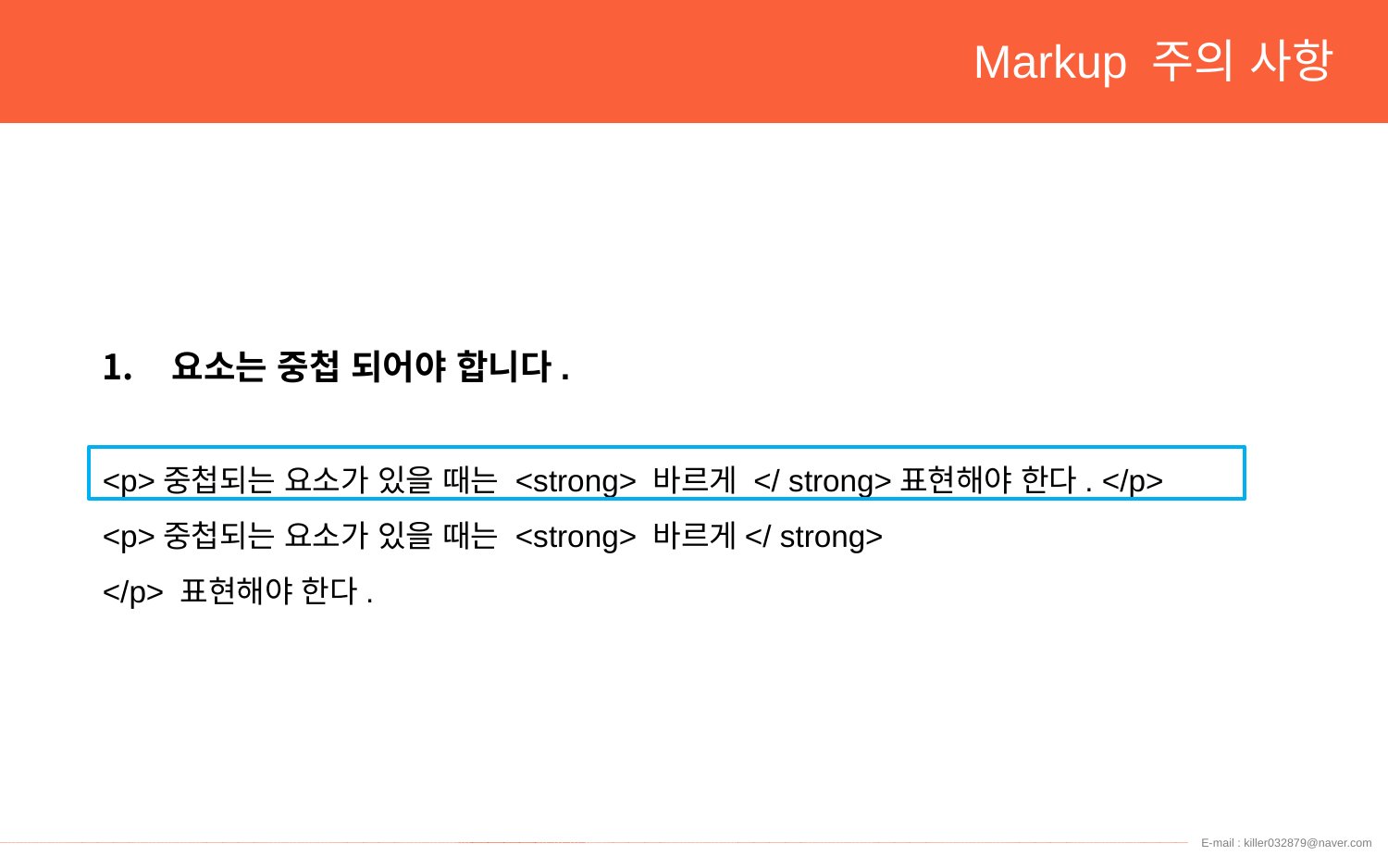

Markup 주의 사항
요소는 중첩 되어야 합니다.

<p>중첩되는 요소가 있을 때는 <strong> 바르게 </ strong>표현해야 한다. </p>
<p>중첩되는 요소가 있을 때는 <strong> 바르게</ strong>
</p> 표현해야 한다.